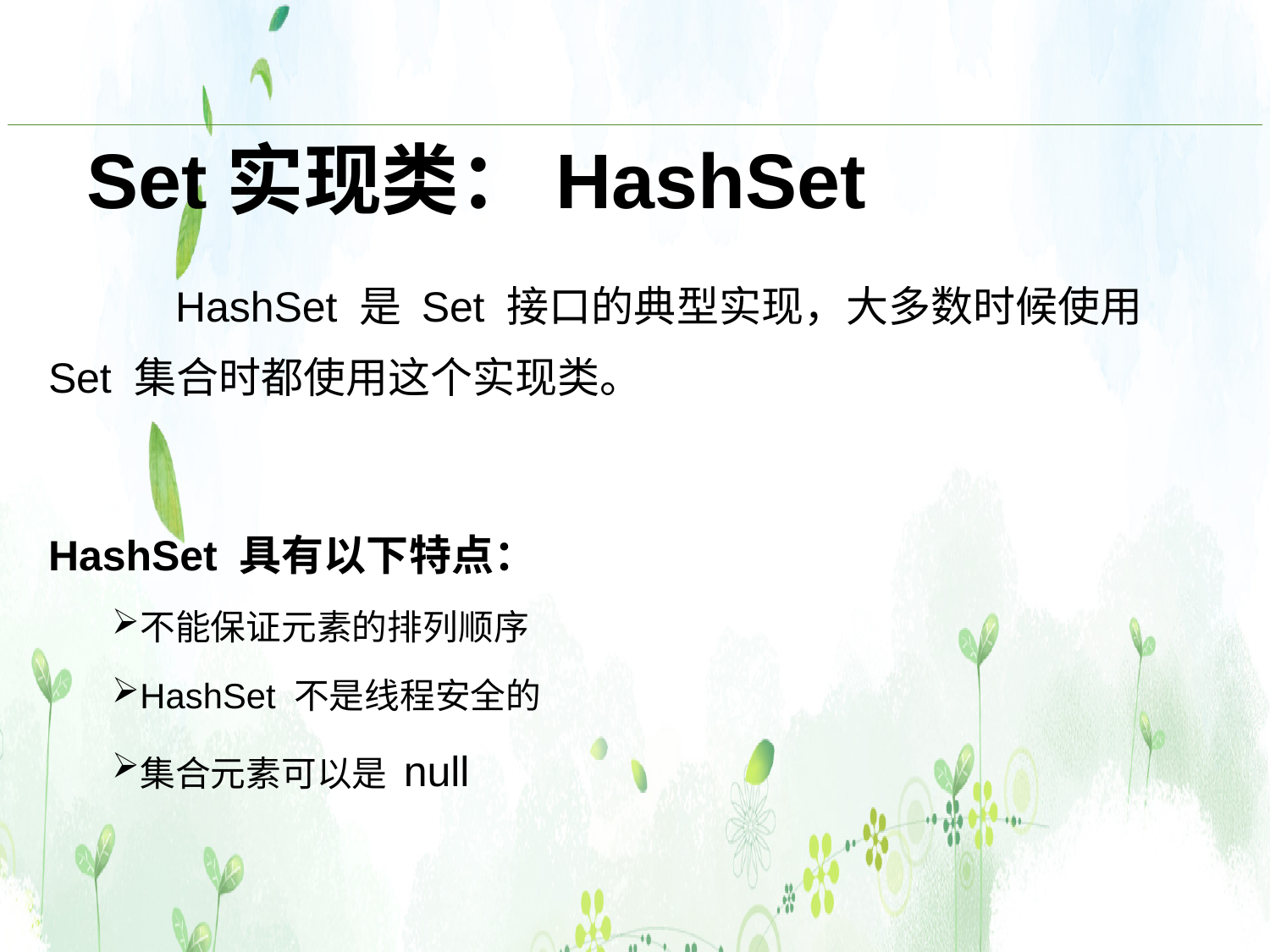

# Set实现类：HashSet
	HashSet 是 Set 接口的典型实现，大多数时候使用 Set 集合时都使用这个实现类。

HashSet 具有以下特点：
不能保证元素的排列顺序
HashSet 不是线程安全的
集合元素可以是 null